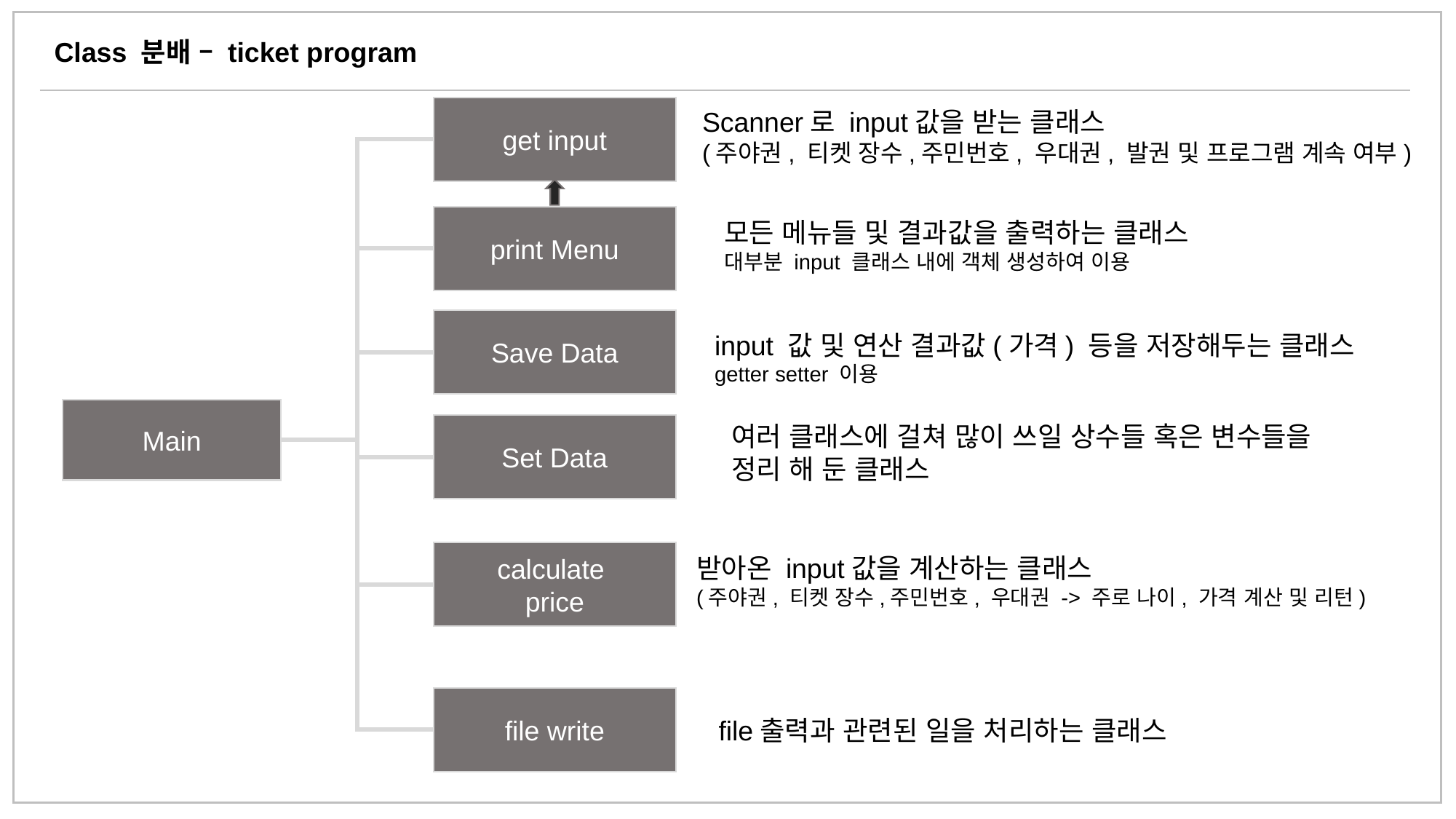

Class 분배 – ticket program
get input
Scanner로 input값을 받는 클래스
(주야권, 티켓 장수,주민번호, 우대권, 발권 및 프로그램 계속 여부)

print Menu
모든 메뉴들 및 결과값을 출력하는 클래스
대부분 input 클래스 내에 객체 생성하여 이용
Save Data
input 값 및 연산 결과값(가격) 등을 저장해두는 클래스
getter setter 이용
Main
여러 클래스에 걸쳐 많이 쓰일 상수들 혹은 변수들을
정리 해 둔 클래스
Set Data
calculate
price
받아온 input값을 계산하는 클래스
(주야권, 티켓 장수,주민번호, 우대권 -> 주로 나이, 가격 계산 및 리턴)
file write
file출력과 관련된 일을 처리하는 클래스